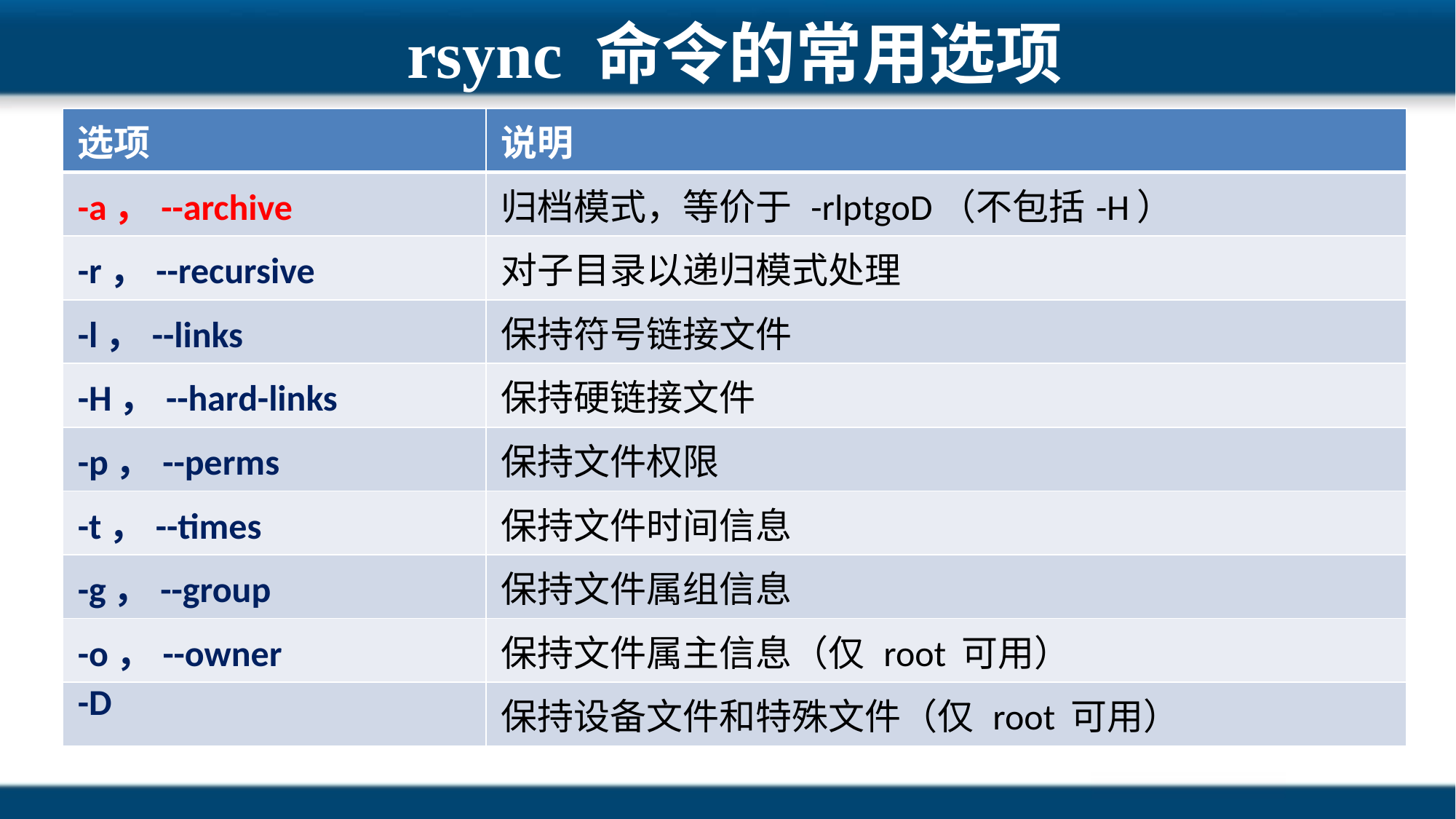

# rsync 命令的常用选项
| 选项 | 说明 |
| --- | --- |
| -a，--archive | 归档模式，等价于 -rlptgoD（不包括-H） |
| -r，--recursive | 对子目录以递归模式处理 |
| -l，--links | 保持符号链接文件 |
| -H，--hard-links | 保持硬链接文件 |
| -p，--perms | 保持文件权限 |
| -t，--times | 保持文件时间信息 |
| -g，--group | 保持文件属组信息 |
| -o，--owner | 保持文件属主信息（仅 root 可用） |
| -D | 保持设备文件和特殊文件（仅 root 可用） |